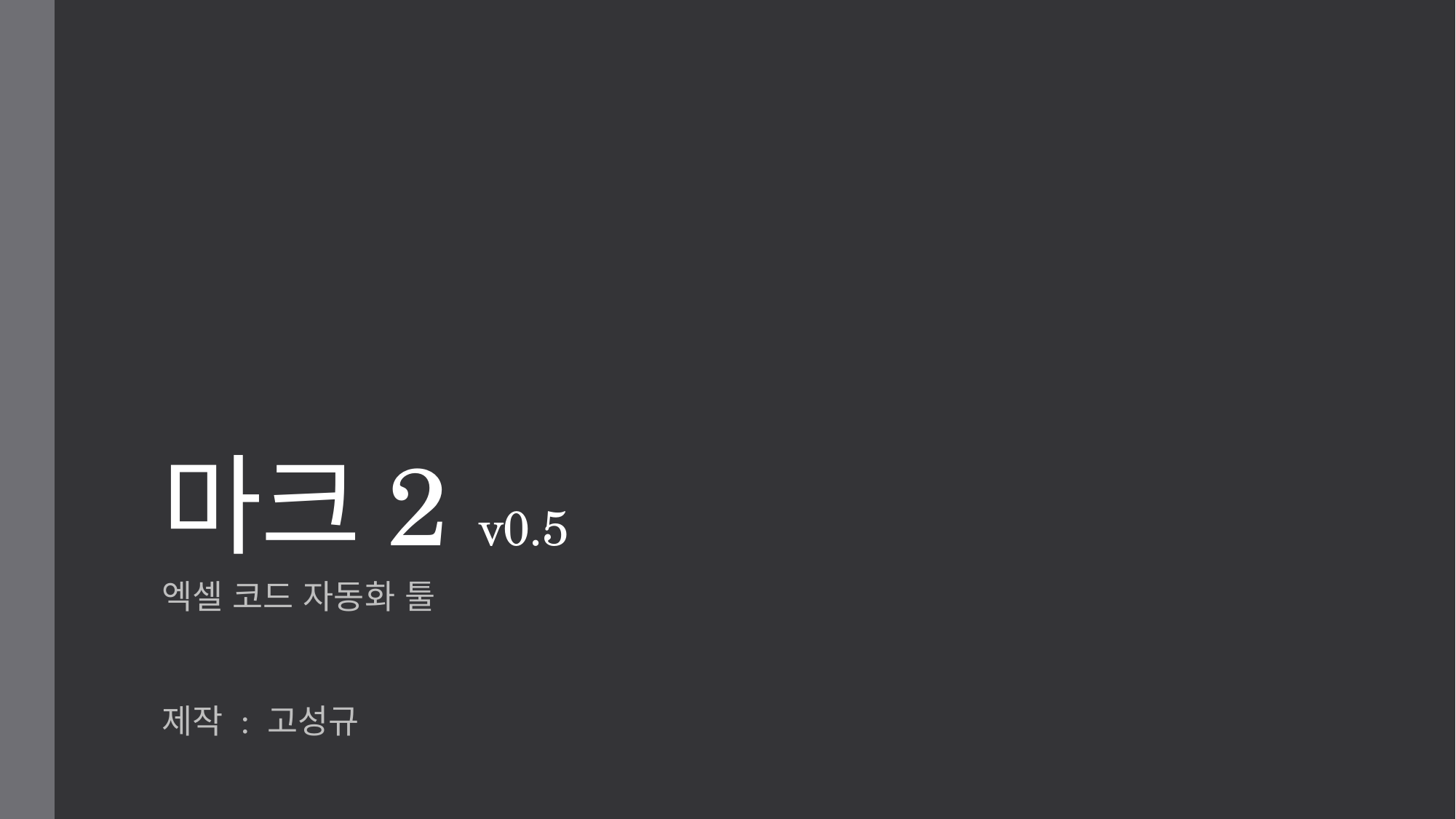

# 마크2 v0.5
엑셀 코드 자동화 툴

제작 : 고성규